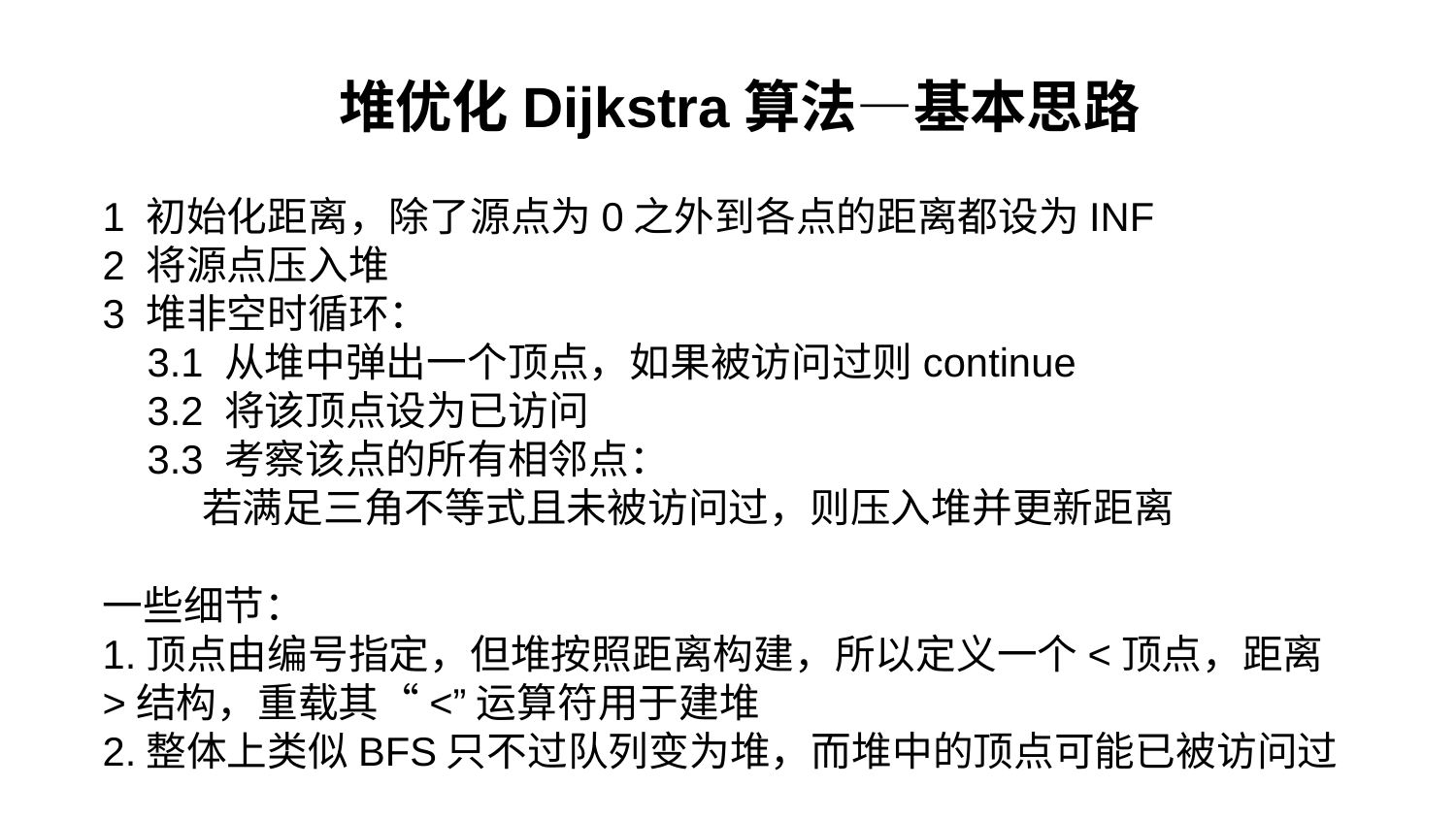

堆优化Dijkstra算法—基本思路
1 初始化距离，除了源点为0之外到各点的距离都设为INF
2 将源点压入堆
3 堆非空时循环：
    3.1 从堆中弹出一个顶点，如果被访问过则continue
    3.2 将该顶点设为已访问
    3.3 考察该点的所有相邻点：
          若满足三角不等式且未被访问过，则压入堆并更新距离

一些细节：
1.顶点由编号指定，但堆按照距离构建，所以定义一个<顶点，距离>结构，重载其“<”运算符用于建堆
2.整体上类似BFS只不过队列变为堆，而堆中的顶点可能已被访问过